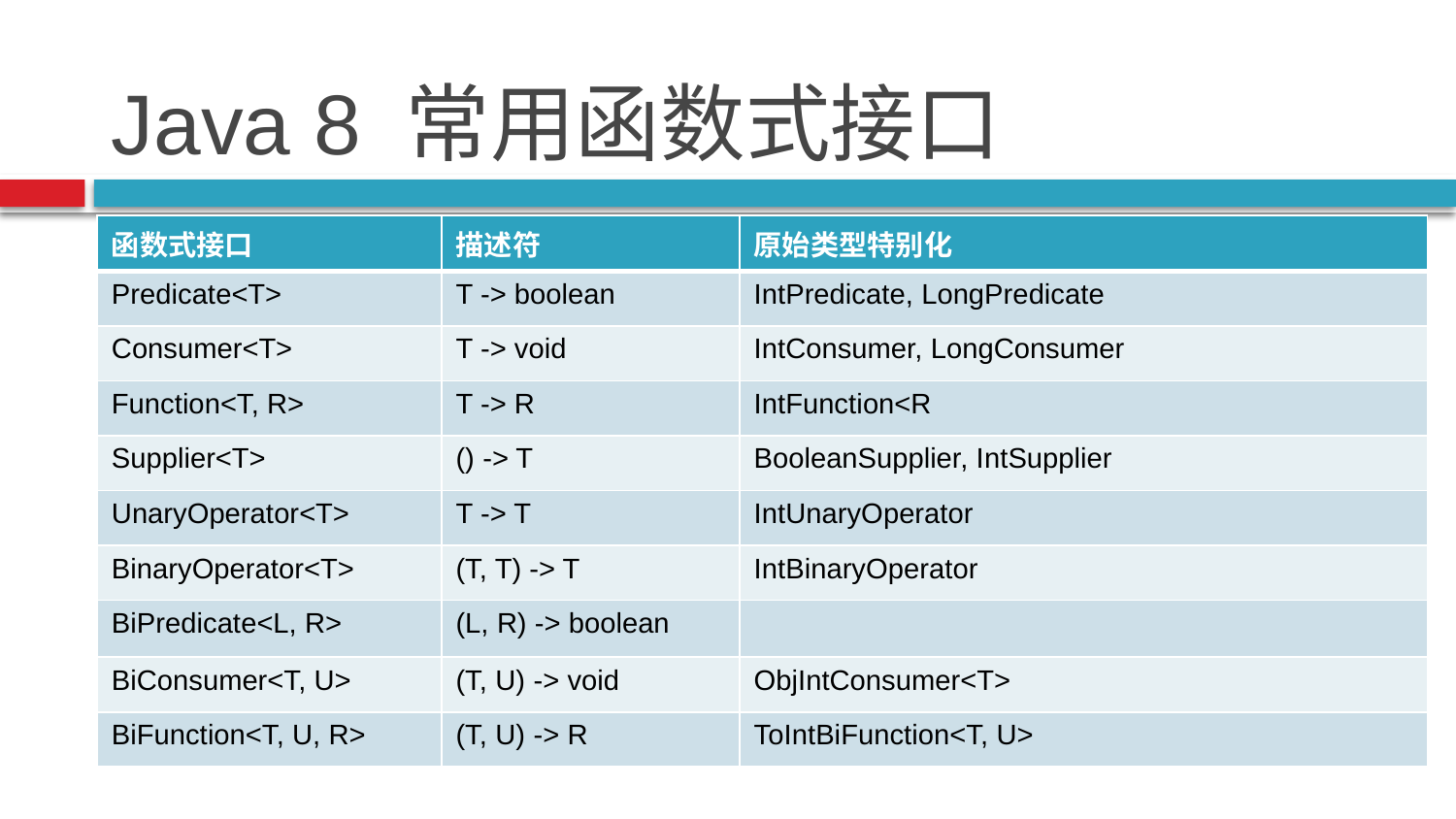

# Java 8 常用函数式接口
| 函数式接口 | 描述符 | 原始类型特别化 |
| --- | --- | --- |
| Predicate<T> | T -> boolean | IntPredicate, LongPredicate |
| Consumer<T> | T -> void | IntConsumer, LongConsumer |
| Function<T, R> | T -> R | IntFunction<R |
| Supplier<T> | () -> T | BooleanSupplier, IntSupplier |
| UnaryOperator<T> | T -> T | IntUnaryOperator |
| BinaryOperator<T> | (T, T) -> T | IntBinaryOperator |
| BiPredicate<L, R> | (L, R) -> boolean |  |
| BiConsumer<T, U> | (T, U) -> void | ObjIntConsumer<T> |
| BiFunction<T, U, R> | (T, U) -> R | ToIntBiFunction<T, U> |